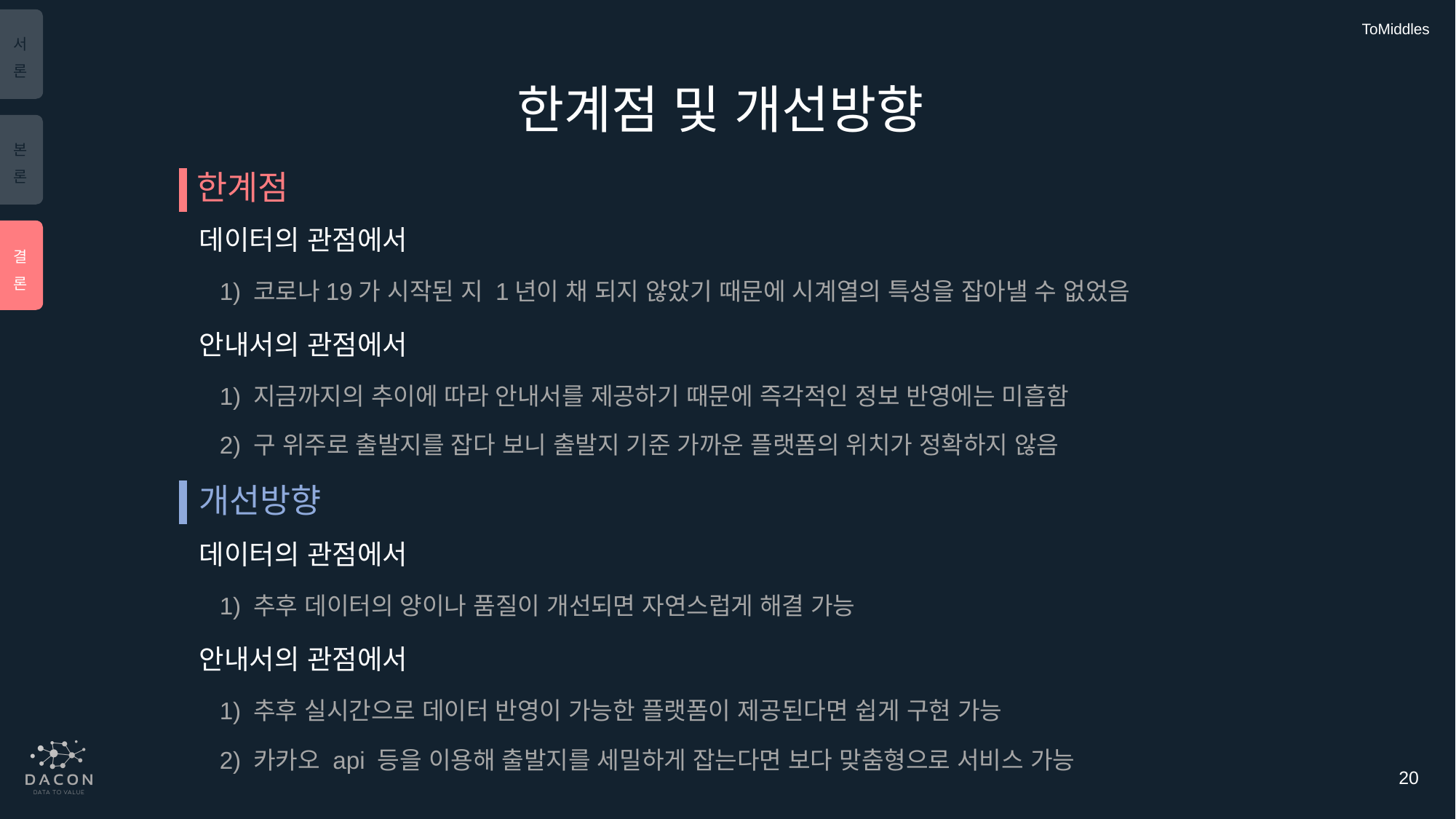

한계점 및 개선방향
한계점

데이터의 관점에서
   1) 코로나19가 시작된 지 1년이 채 되지 않았기 때문에 시계열의 특성을 잡아낼 수 없었음
안내서의 관점에서
   1) 지금까지의 추이에 따라 안내서를 제공하기 때문에 즉각적인 정보 반영에는 미흡함
   2) 구 위주로 출발지를 잡다 보니 출발지 기준 가까운 플랫폼의 위치가 정확하지 않음
개선방향

데이터의 관점에서
   1) 추후 데이터의 양이나 품질이 개선되면 자연스럽게 해결 가능
안내서의 관점에서
   1) 추후 실시간으로 데이터 반영이 가능한 플랫폼이 제공된다면 쉽게 구현 가능
   2) 카카오 api 등을 이용해 출발지를 세밀하게 잡는다면 보다 맞춤형으로 서비스 가능
20